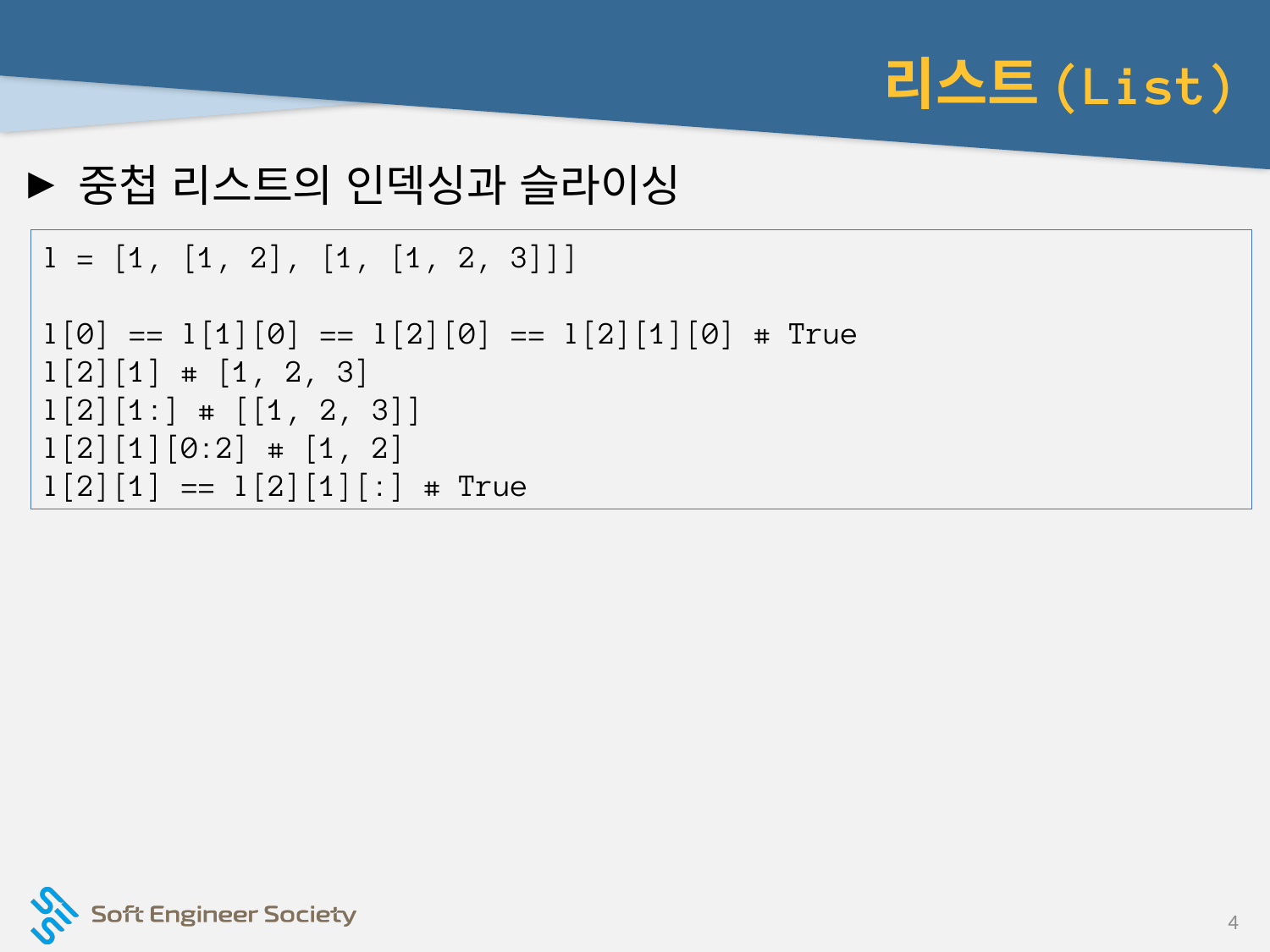

# 리스트(List)
중첩 리스트의 인덱싱과 슬라이싱
l = [1, [1, 2], [1, [1, 2, 3]]]

l[0] == l[1][0] == l[2][0] == l[2][1][0] # True
l[2][1] # [1, 2, 3]
l[2][1:] # [[1, 2, 3]]
l[2][1][0:2] # [1, 2]
l[2][1] == l[2][1][:] # True
4